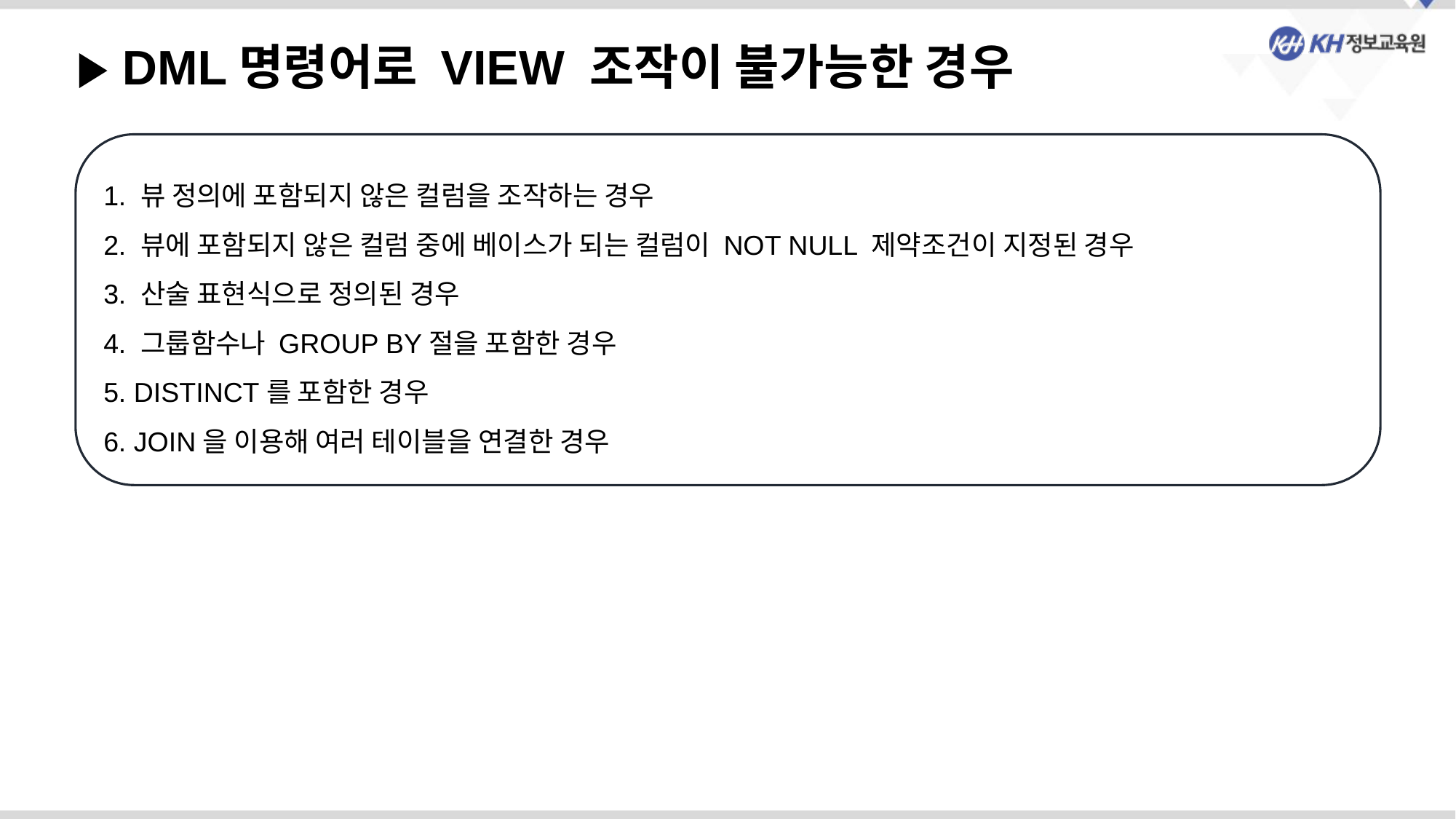

▶ DML명령어로 VIEW 조작이 불가능한 경우
1. 뷰 정의에 포함되지 않은 컬럼을 조작하는 경우
2. 뷰에 포함되지 않은 컬럼 중에 베이스가 되는 컬럼이 NOT NULL 제약조건이 지정된 경우
3. 산술 표현식으로 정의된 경우
4. 그룹함수나 GROUP BY절을 포함한 경우
5. DISTINCT를 포함한 경우
6. JOIN을 이용해 여러 테이블을 연결한 경우